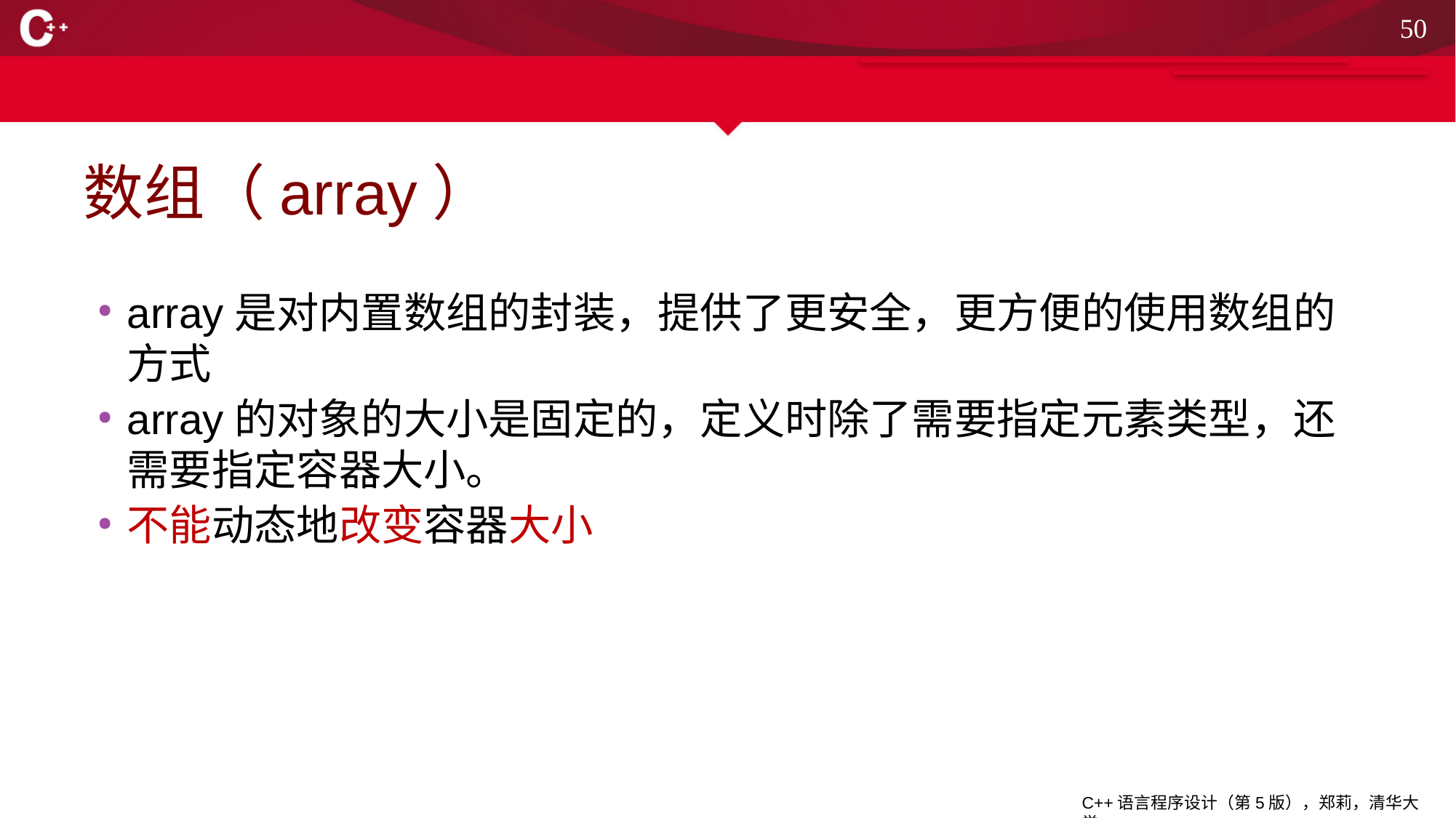

50
# 数组（array）
array是对内置数组的封装，提供了更安全，更方便的使用数组的方式
array的对象的大小是固定的，定义时除了需要指定元素类型，还需要指定容器大小。
不能动态地改变容器大小